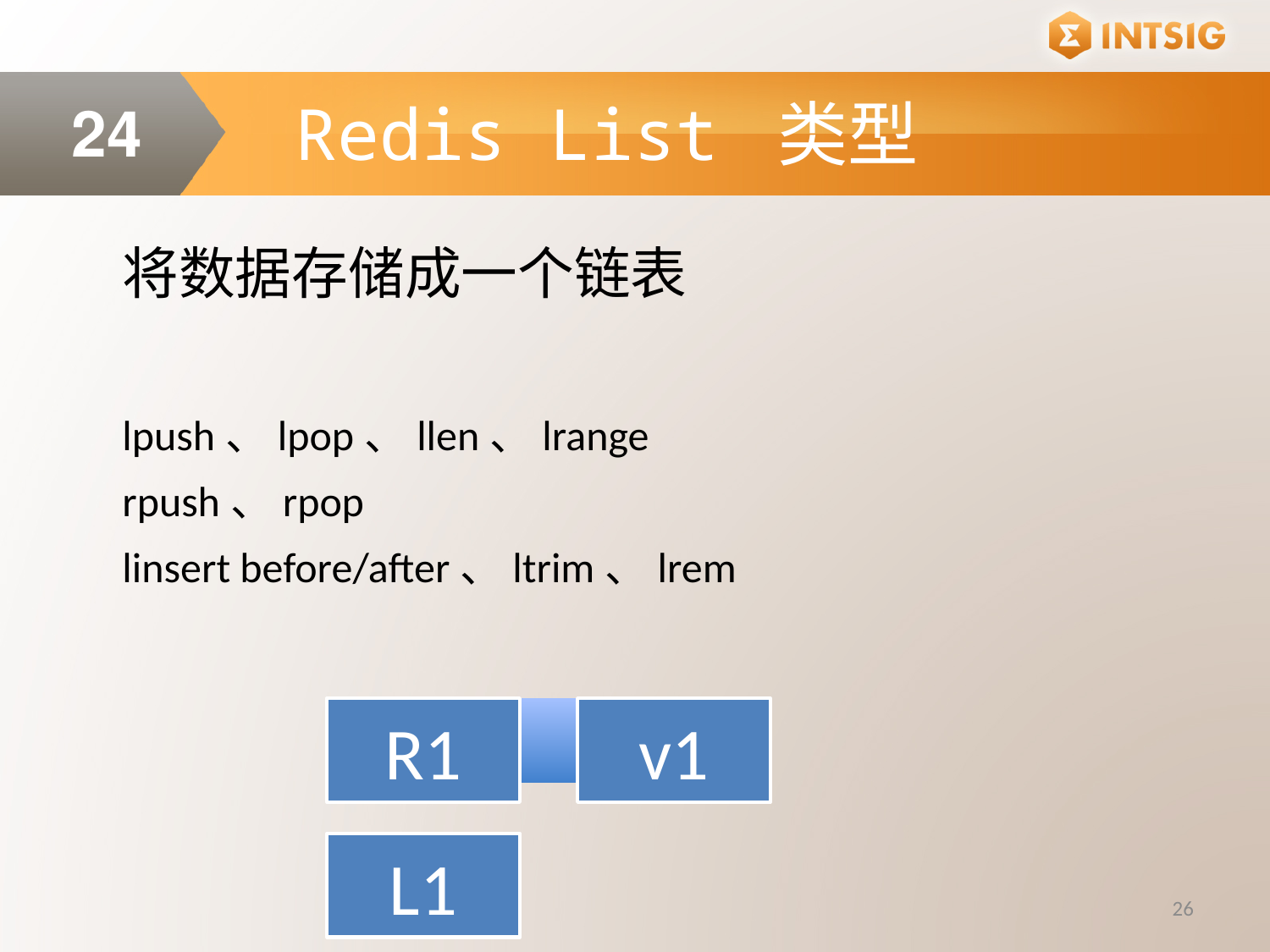

Redis List 类型
24
将数据存储成一个链表

lpush、lpop、llen、lrange
rpush、rpop
linsert before/after、ltrim、lrem

R1
v1
L1
26